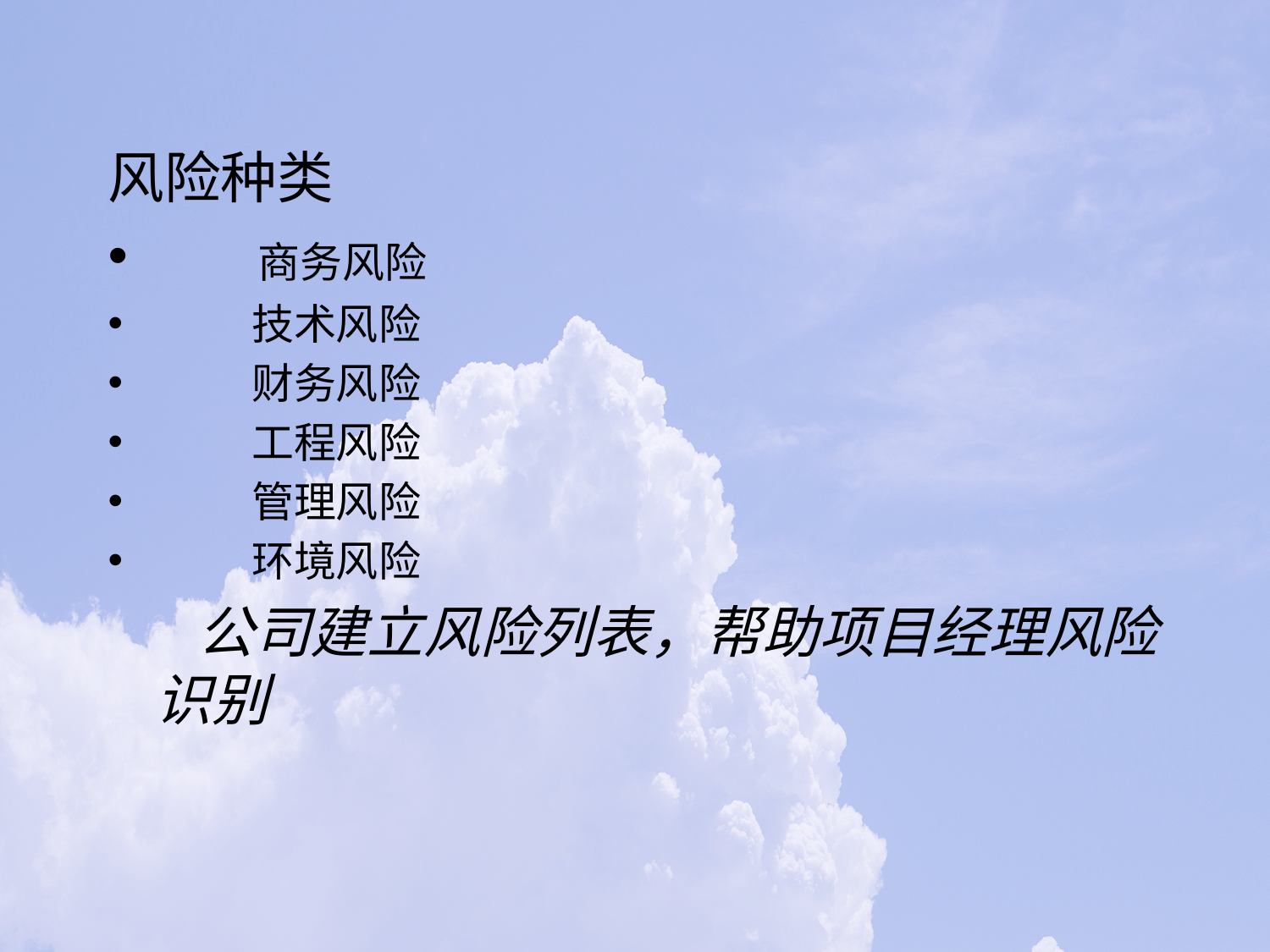

风险种类
       商务风险
         技术风险
         财务风险
         工程风险
         管理风险
         环境风险
      公司建立风险列表，帮助项目经理风险识别